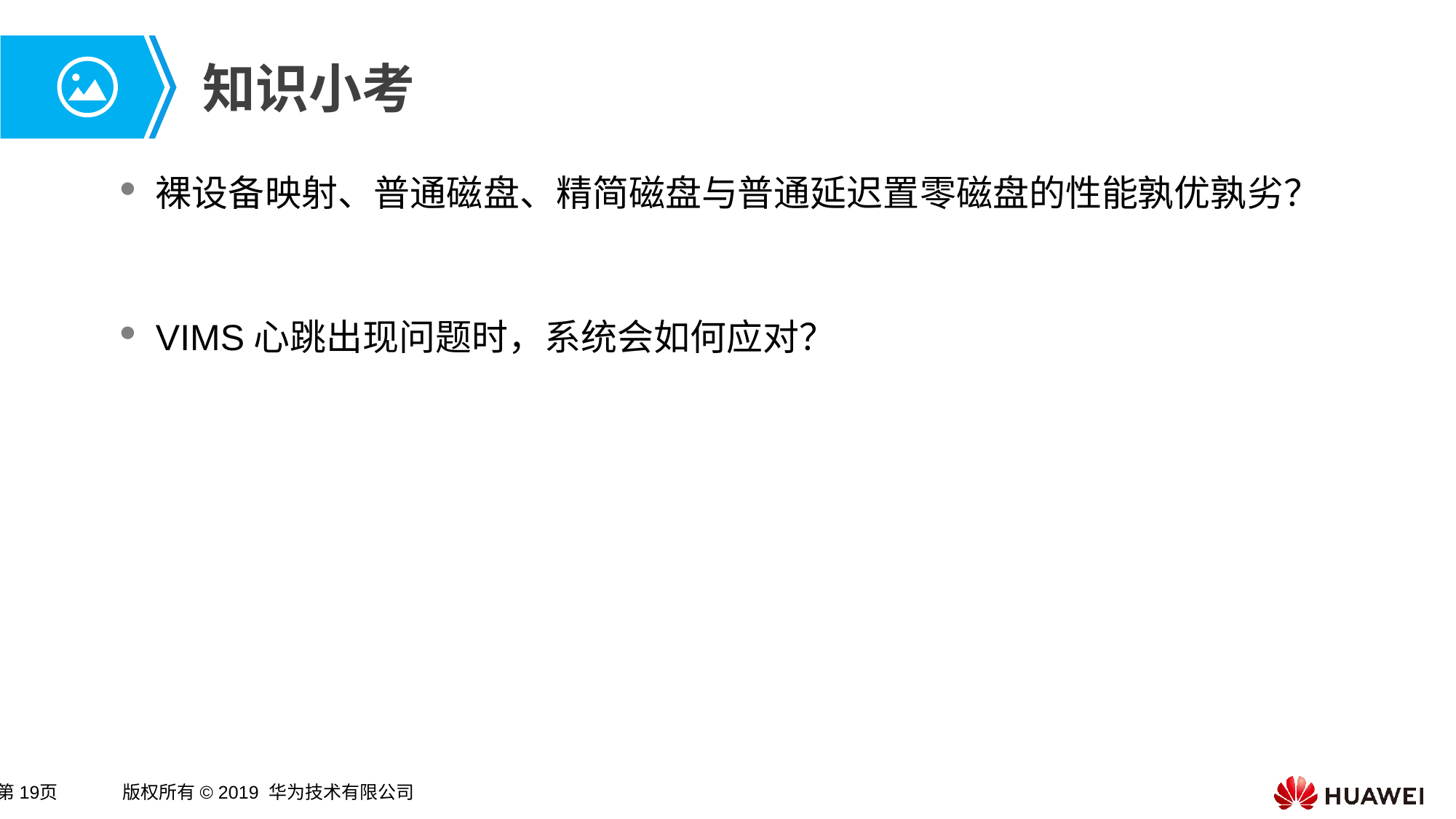

# 知识小考
裸设备映射、普通磁盘、精简磁盘与普通延迟置零磁盘的性能孰优孰劣？

VIMS心跳出现问题时，系统会如何应对？